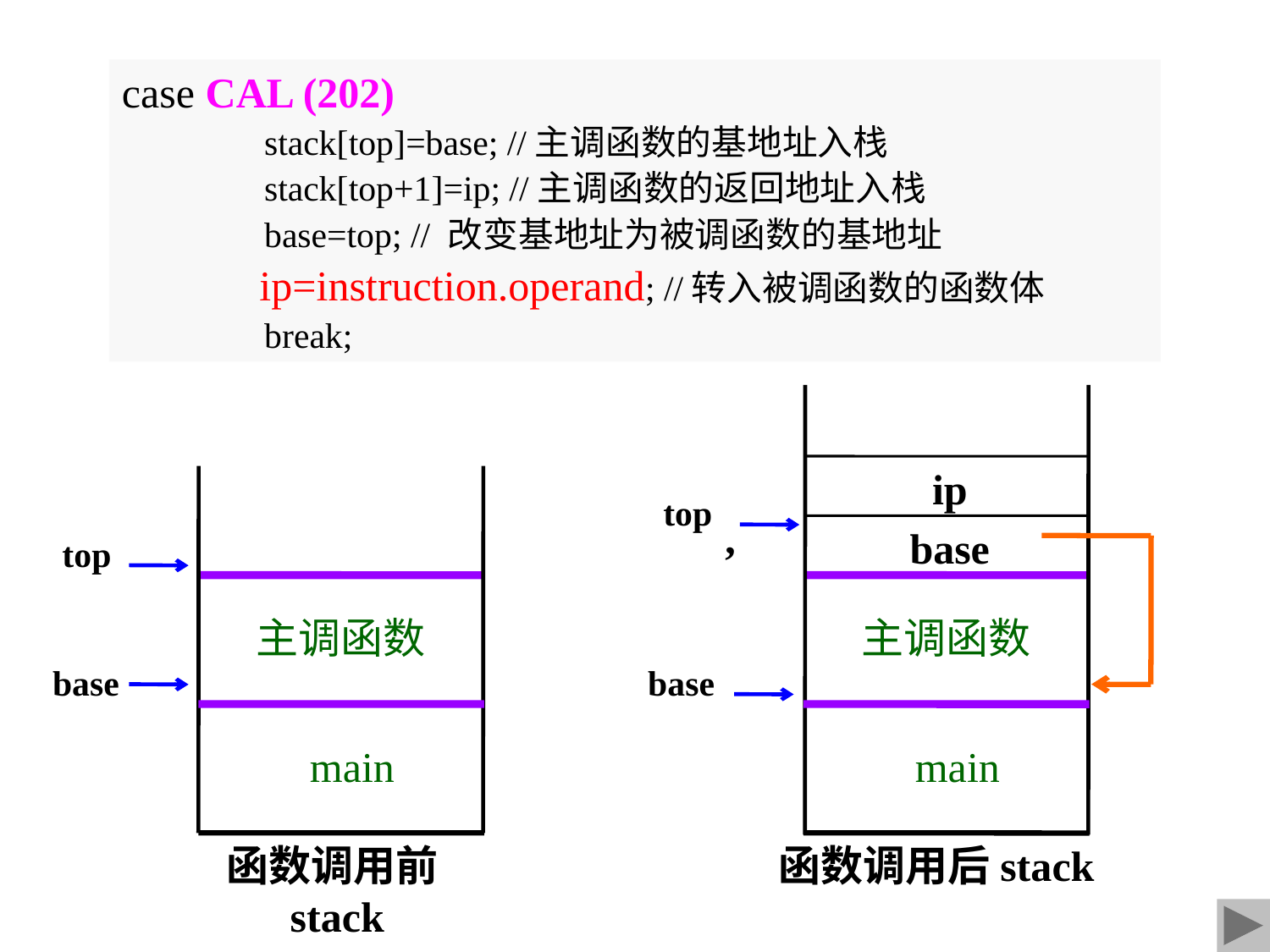

case CAL (202)
                stack[top]=base; //主调函数的基地址入栈
                stack[top+1]=ip; //主调函数的返回地址入栈
                base=top; // 改变基地址为被调函数的基地址
             ip=instruction.operand; //转入被调函数的函数体
                break;

ip
top

主调函数
base

main

函数调用前stack

top

base

’

主调函数
base

main

函数调用后stack